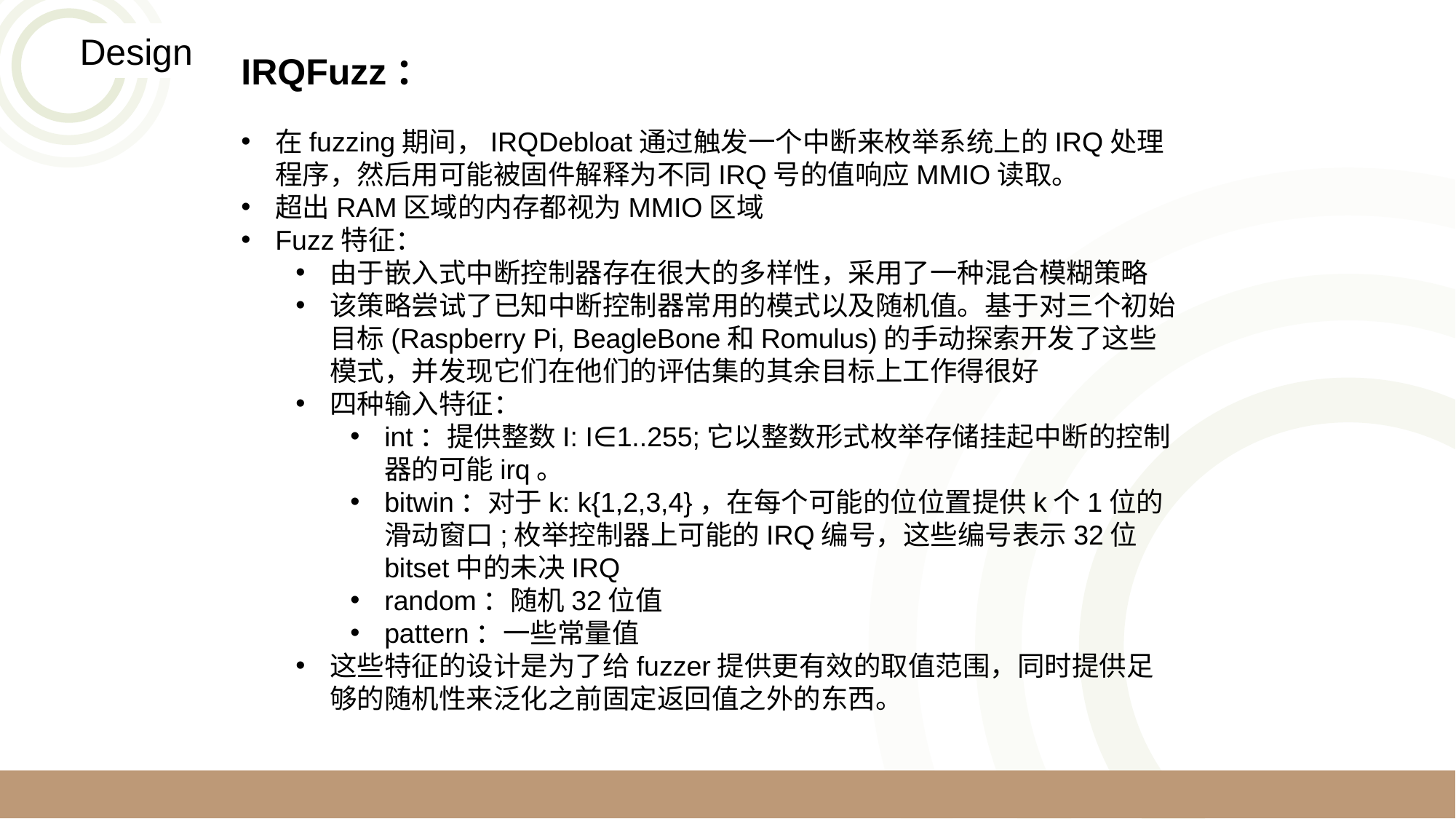

Design

IRQFuzz：

在fuzzing期间，IRQDebloat通过触发一个中断来枚举系统上的IRQ处理程序，然后用可能被固件解释为不同IRQ号的值响应MMIO读取。
超出RAM区域的内存都视为MMIO区域
Fuzz特征：
由于嵌入式中断控制器存在很大的多样性，采用了一种混合模糊策略
该策略尝试了已知中断控制器常用的模式以及随机值。基于对三个初始目标(Raspberry Pi, BeagleBone和Romulus)的手动探索开发了这些模式，并发现它们在他们的评估集的其余目标上工作得很好
四种输入特征：
int：提供整数I: I∈1..255;它以整数形式枚举存储挂起中断的控制器的可能irq。
bitwin：对于k: k{1,2,3,4}，在每个可能的位位置提供k个1位的滑动窗口;枚举控制器上可能的IRQ编号，这些编号表示32位bitset中的未决IRQ
random：随机32位值
pattern：一些常量值
这些特征的设计是为了给fuzzer提供更有效的取值范围，同时提供足够的随机性来泛化之前固定返回值之外的东西。